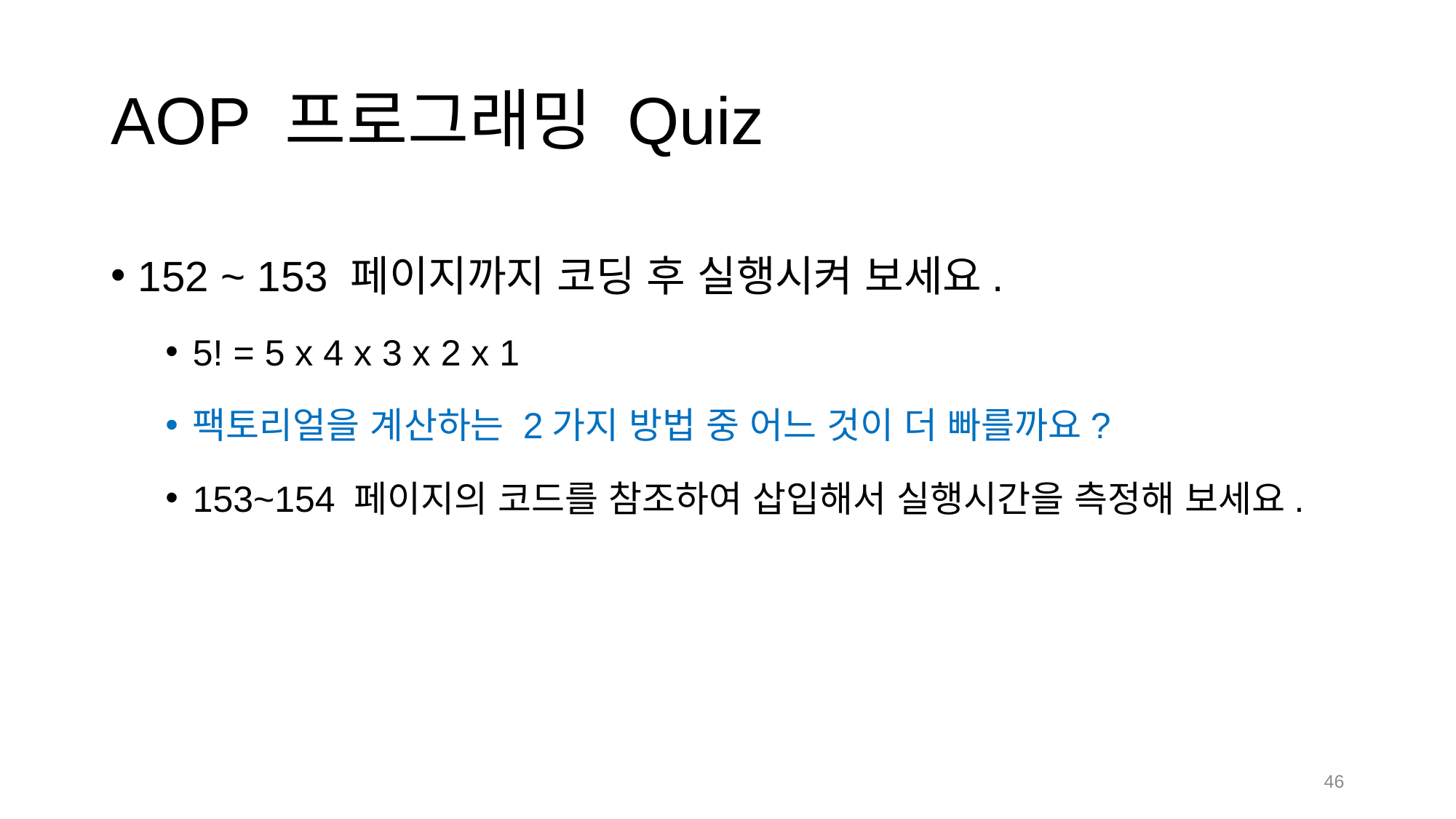

# AOP 프로그래밍 Quiz
152 ~ 153 페이지까지 코딩 후 실행시켜 보세요.
5! = 5 x 4 x 3 x 2 x 1
팩토리얼을 계산하는 2가지 방법 중 어느 것이 더 빠를까요?
153~154 페이지의 코드를 참조하여 삽입해서 실행시간을 측정해 보세요.
46